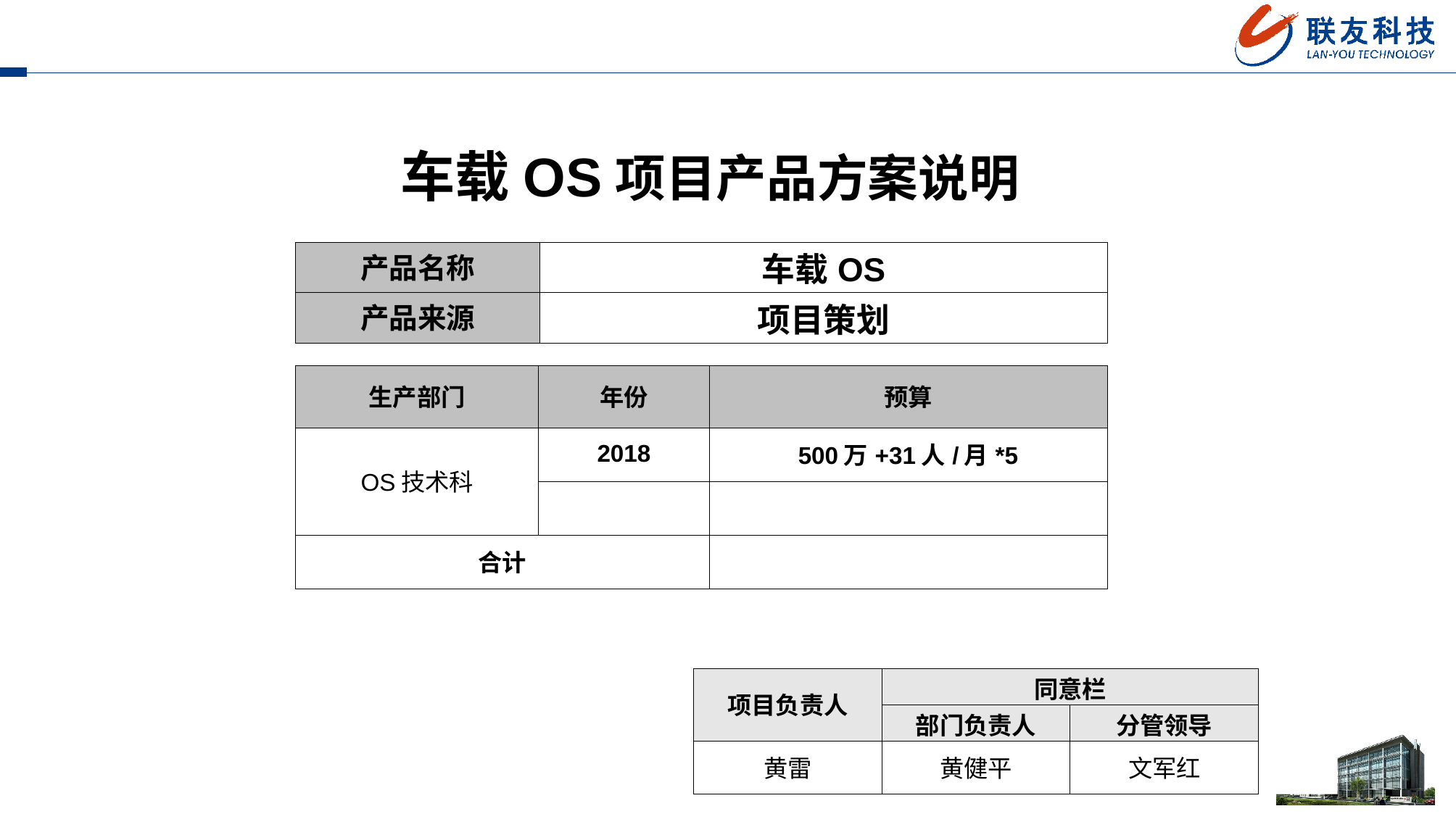

车载OS项目产品方案说明
| 产品名称 | 车载OS |
| --- | --- |
| 产品来源 | 项目策划 |
| 生产部门 | 年份 | 预算 |
| --- | --- | --- |
| OS技术科 | 2018 | 500万+31人/月\*5 |
|  |  |  |
| 合计 |  |  |
| 项目负责人 | 同意栏 |  |
| --- | --- | --- |
|  | 部门负责人 | 分管领导 |
| 黄雷 | 黄健平 | 文军红 |